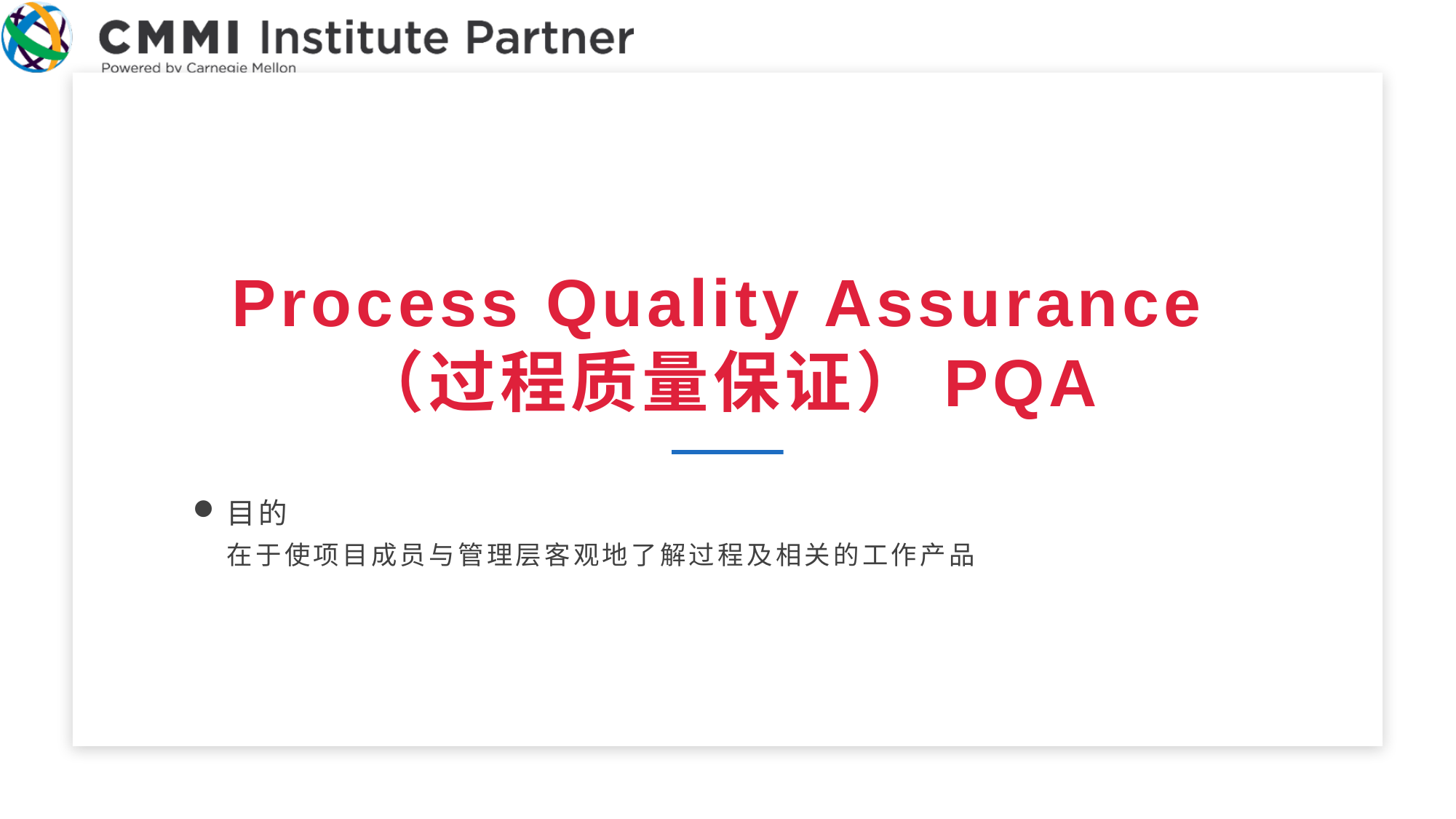

Process Quality Assurance（过程质量保证）PQA

目的
在于使项目成员与管理层客观地了解过程及相关的工作产品